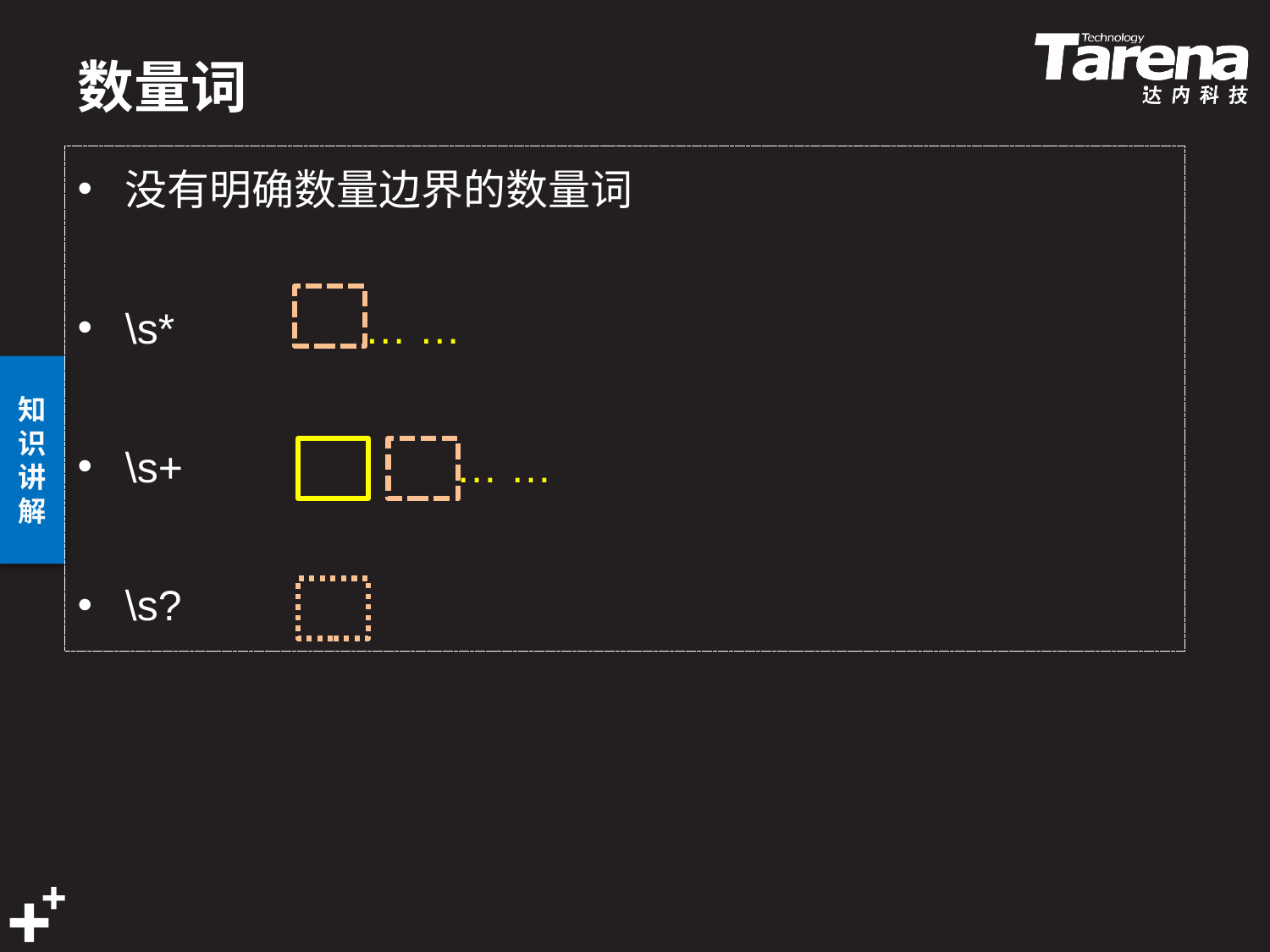

# 数量词
没有明确数量边界的数量词

\s*                … …

\s+                       … …

\s?